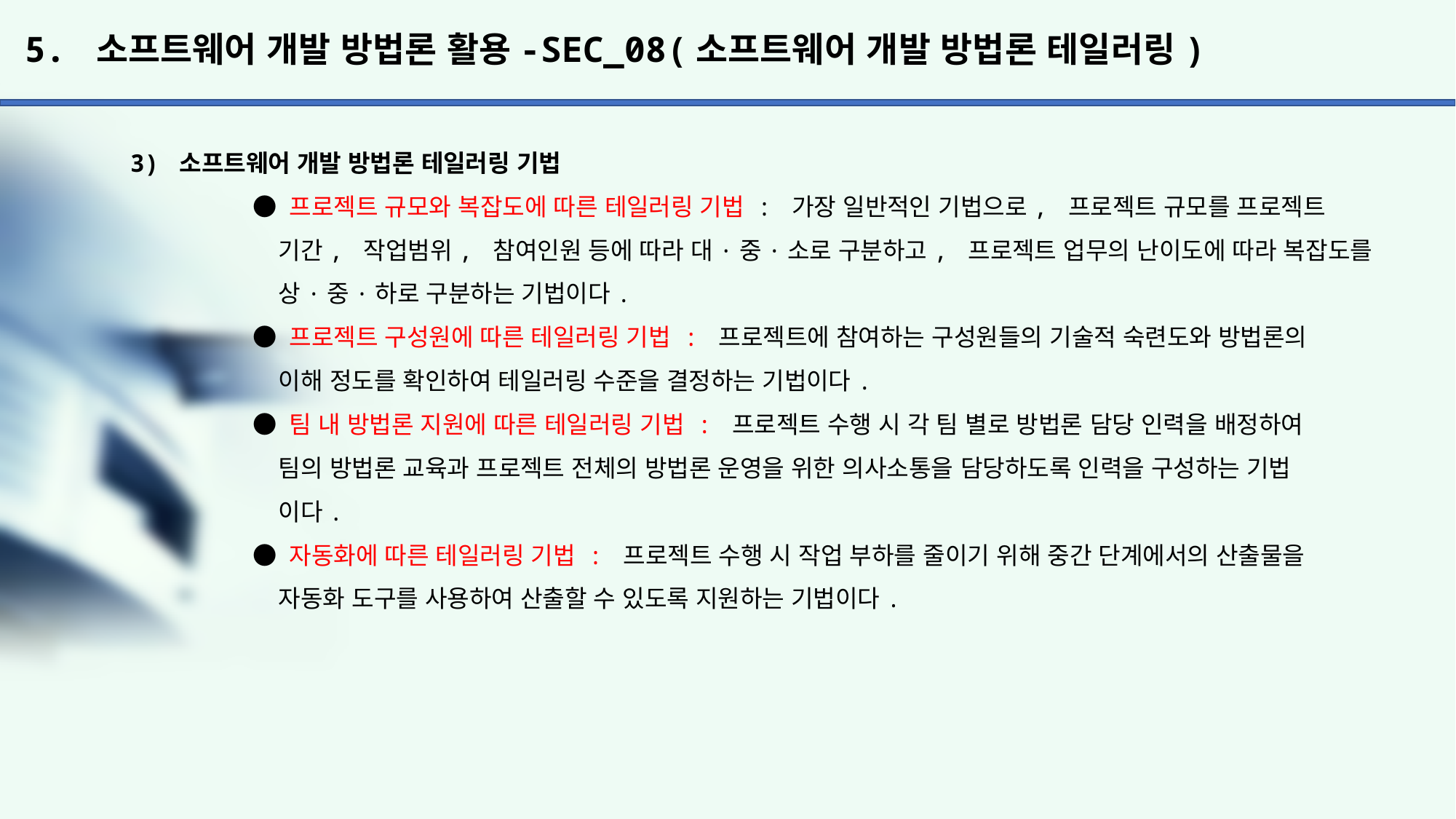

# 5. 소프트웨어 개발 방법론 활용-SEC_08(소프트웨어 개발 방법론 테일러링)
3) 소프트웨어 개발 방법론 테일러링 기법
	  ● 프로젝트 규모와 복잡도에 따른 테일러링 기법 : 가장 일반적인 기법으로, 프로젝트 규모를 프로젝트
	     기간, 작업범위, 참여인원 등에 따라 대·중·소로 구분하고, 프로젝트 업무의 난이도에 따라 복잡도를
	     상·중·하로 구분하는 기법이다.
	  ● 프로젝트 구성원에 따른 테일러링 기법 : 프로젝트에 참여하는 구성원들의 기술적 숙련도와 방법론의
	     이해 정도를 확인하여 테일러링 수준을 결정하는 기법이다.
	  ● 팀 내 방법론 지원에 따른 테일러링 기법 : 프로젝트 수행 시 각 팀 별로 방법론 담당 인력을 배정하여
	     팀의 방법론 교육과 프로젝트 전체의 방법론 운영을 위한 의사소통을 담당하도록 인력을 구성하는 기법
	     이다.
	  ● 자동화에 따른 테일러링 기법 : 프로젝트 수행 시 작업 부하를 줄이기 위해 중간 단계에서의 산출물을
	     자동화 도구를 사용하여 산출할 수 있도록 지원하는 기법이다.